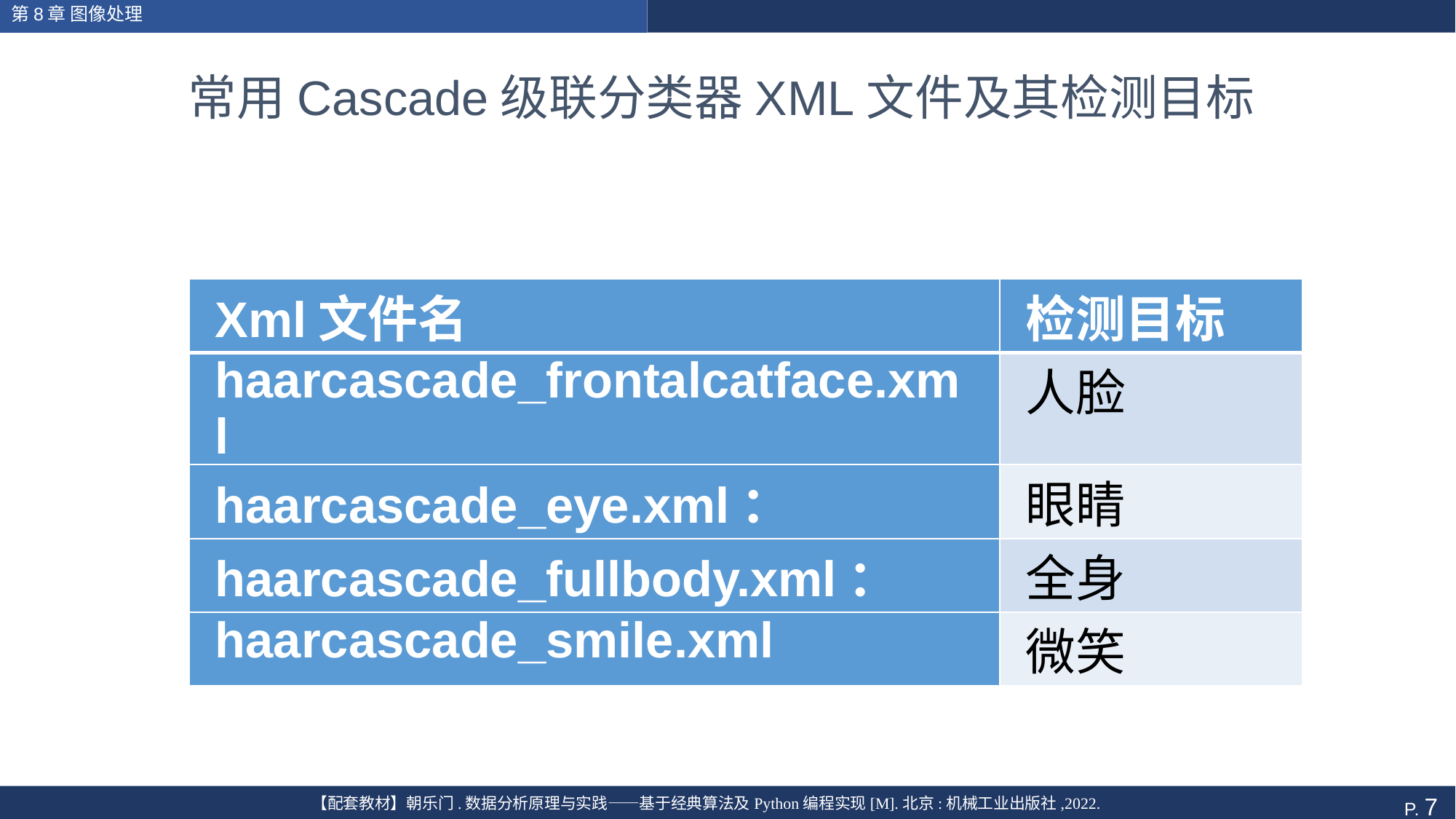

第8章 图像处理

# 常用Cascade级联分类器XML文件及其检测目标
| Xml文件名 | 检测目标 |
| --- | --- |
| haarcascade\_frontalcatface.xml | 人脸 |
| haarcascade\_eye.xml： | 眼睛 |
| haarcascade\_fullbody.xml： | 全身 |
| haarcascade\_smile.xml | 微笑 |